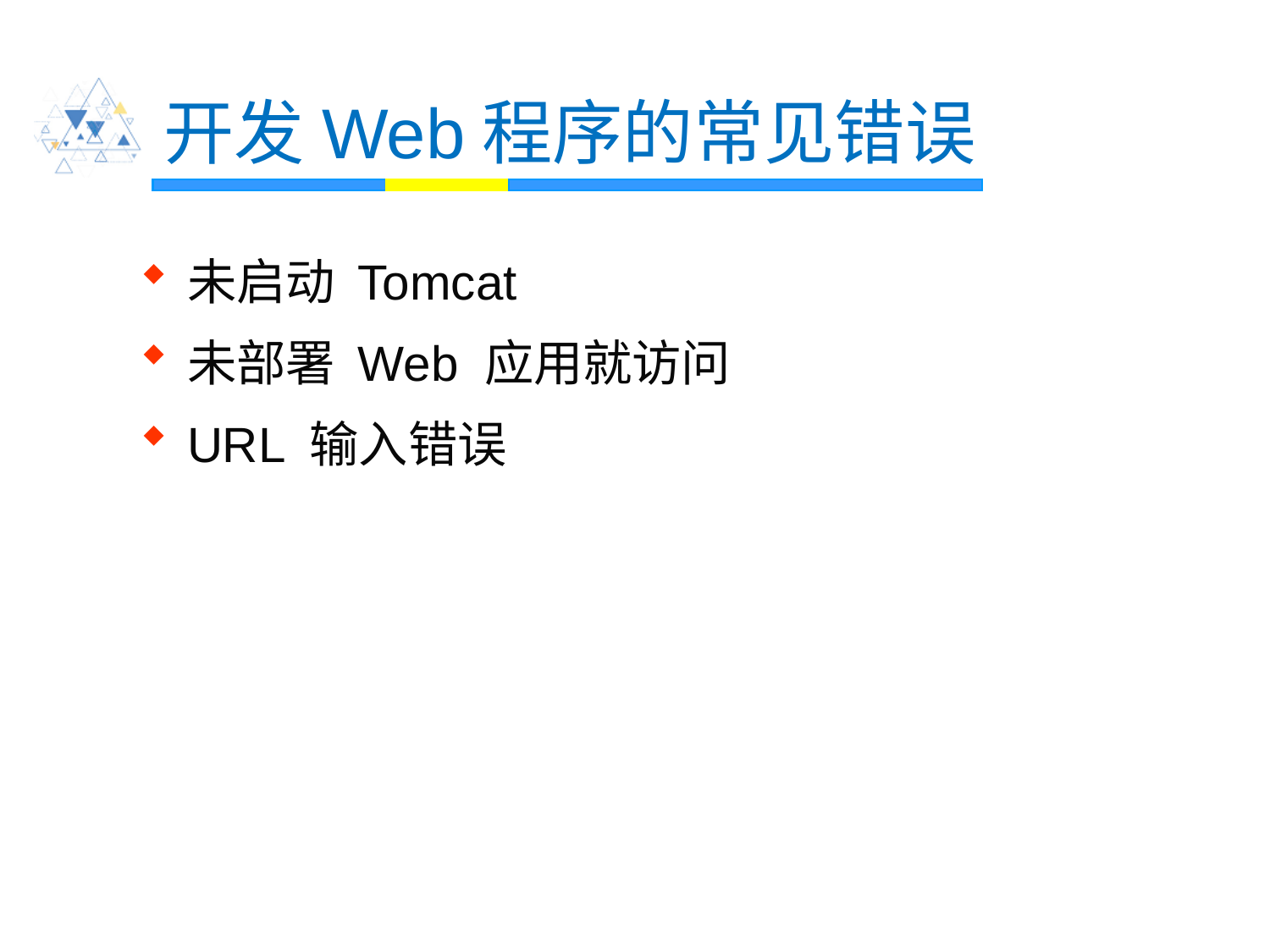

# 开发Web程序的常见错误
未启动 Tomcat
未部署 Web 应用就访问
URL 输入错误